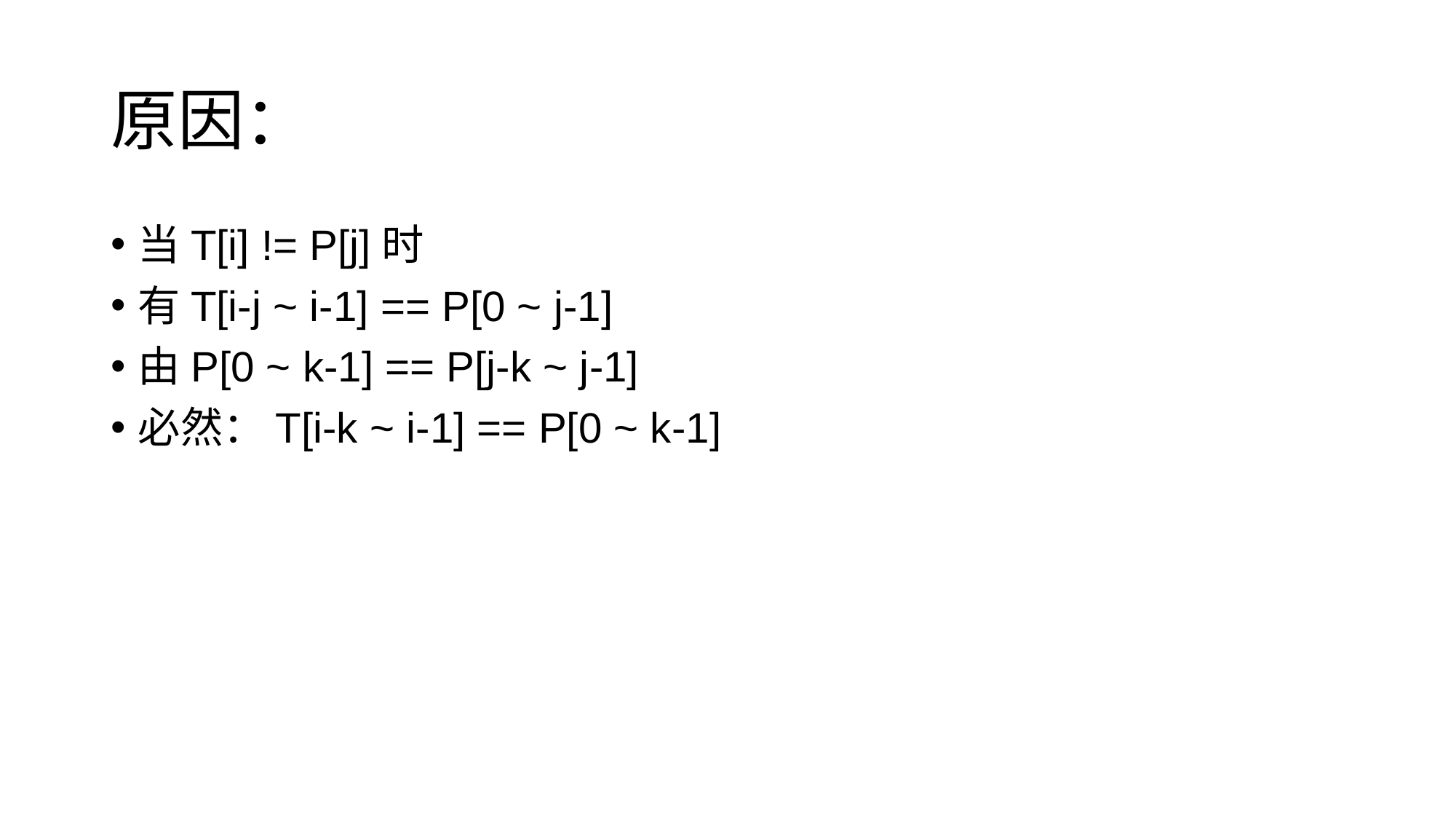

# 原因：
当T[i] != P[j]时
有T[i-j ~ i-1] == P[0 ~ j-1]
由P[0 ~ k-1] == P[j-k ~ j-1]
必然：T[i-k ~ i-1] == P[0 ~ k-1]